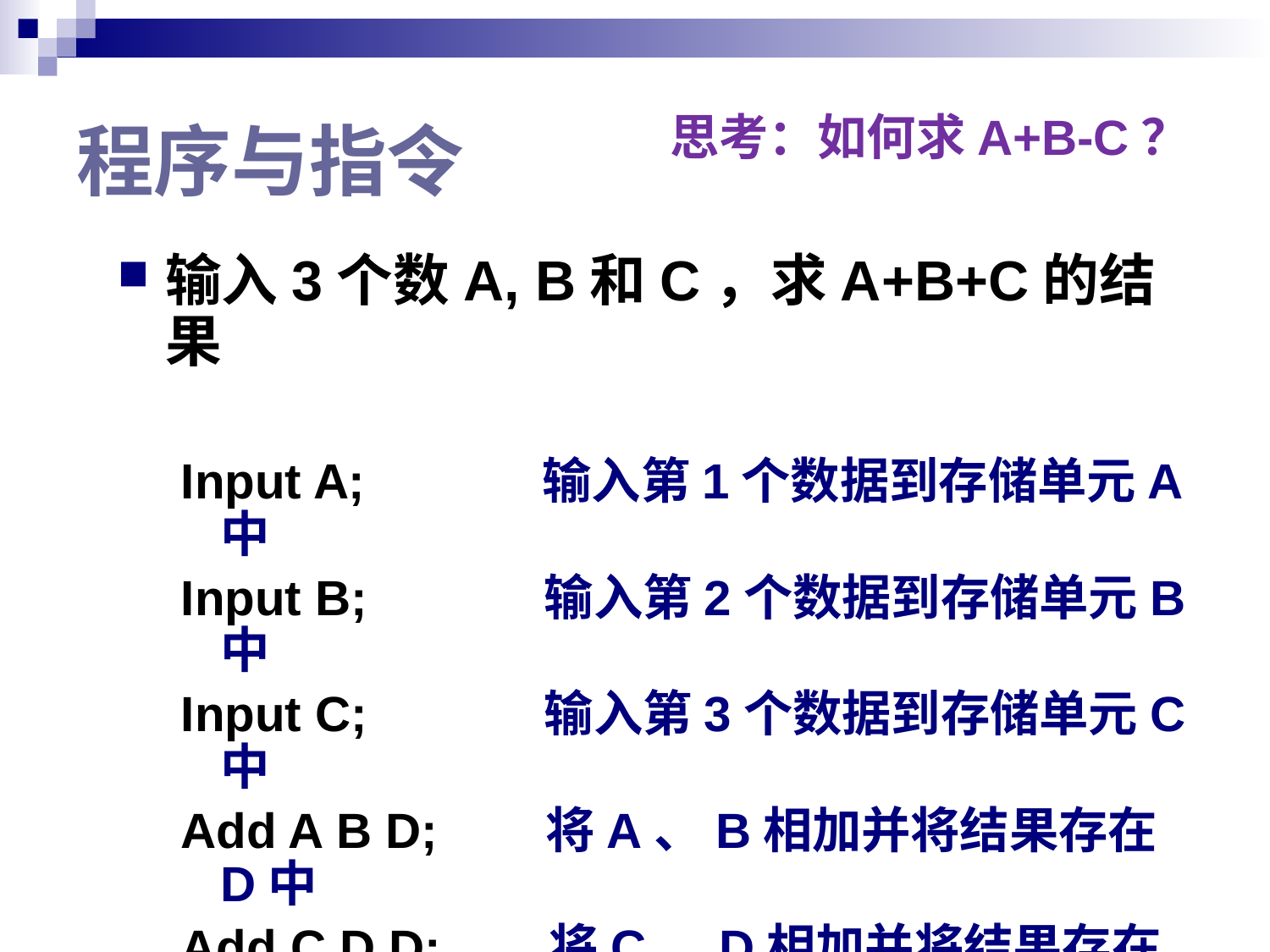

# 程序与指令
思考：如何求A+B-C？
输入3个数A, B和C，求A+B+C的结果

Input A;            输入第1个数据到存储单元A中
Input B;            输入第2个数据到存储单元B中
Input C;            输入第3个数据到存储单元C中
Add A B D;       将A、B相加并将结果存在D中
Add C D D;       将C、D相加并将结果存在D中
Output D;         输出D的内容